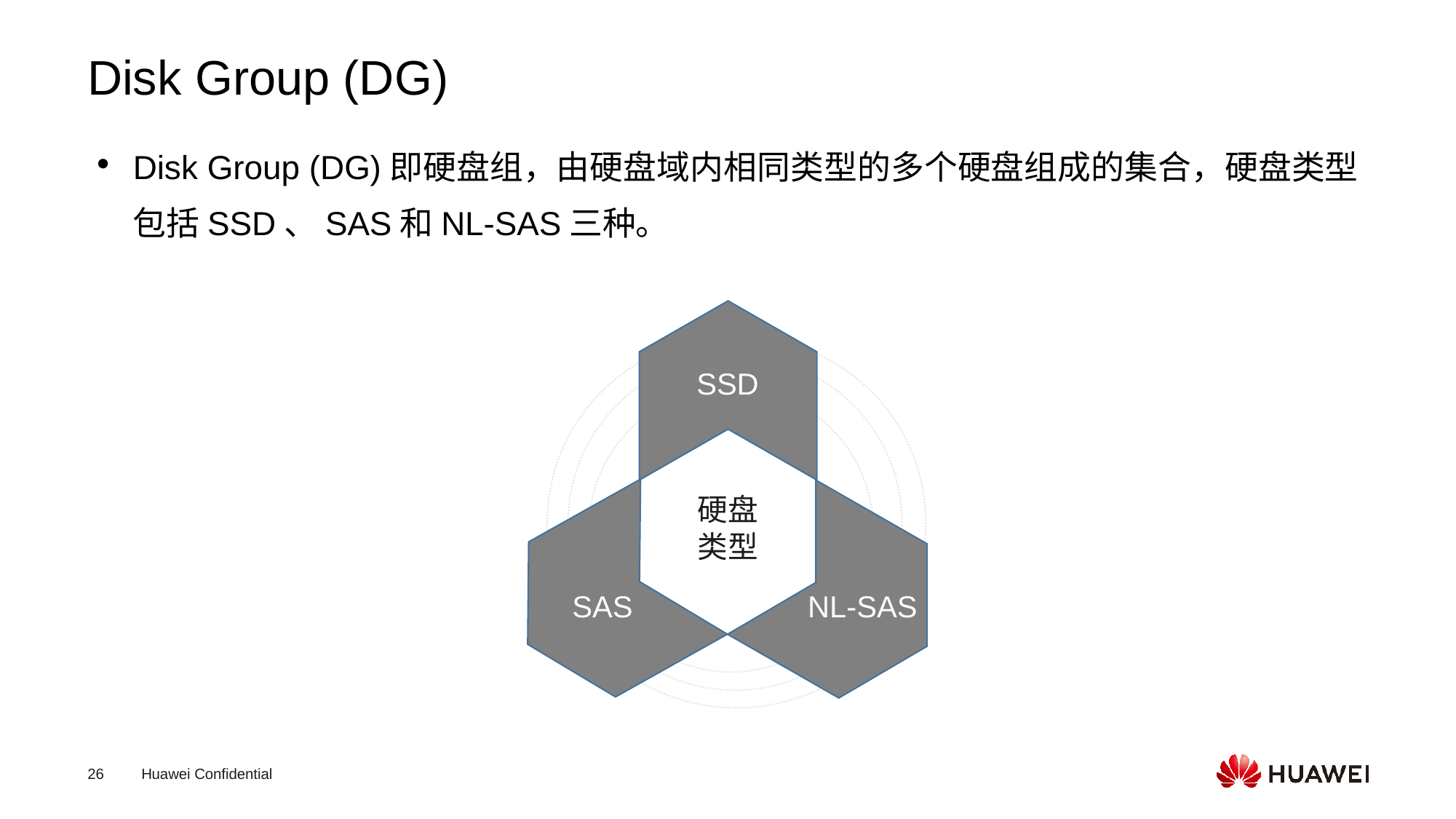

# Disk Group (DG)
Disk Group (DG)即硬盘组，由硬盘域内相同类型的多个硬盘组成的集合，硬盘类型包括SSD、SAS和NL-SAS三种。

SSD

硬盘
类型

SAS
NL-SAS